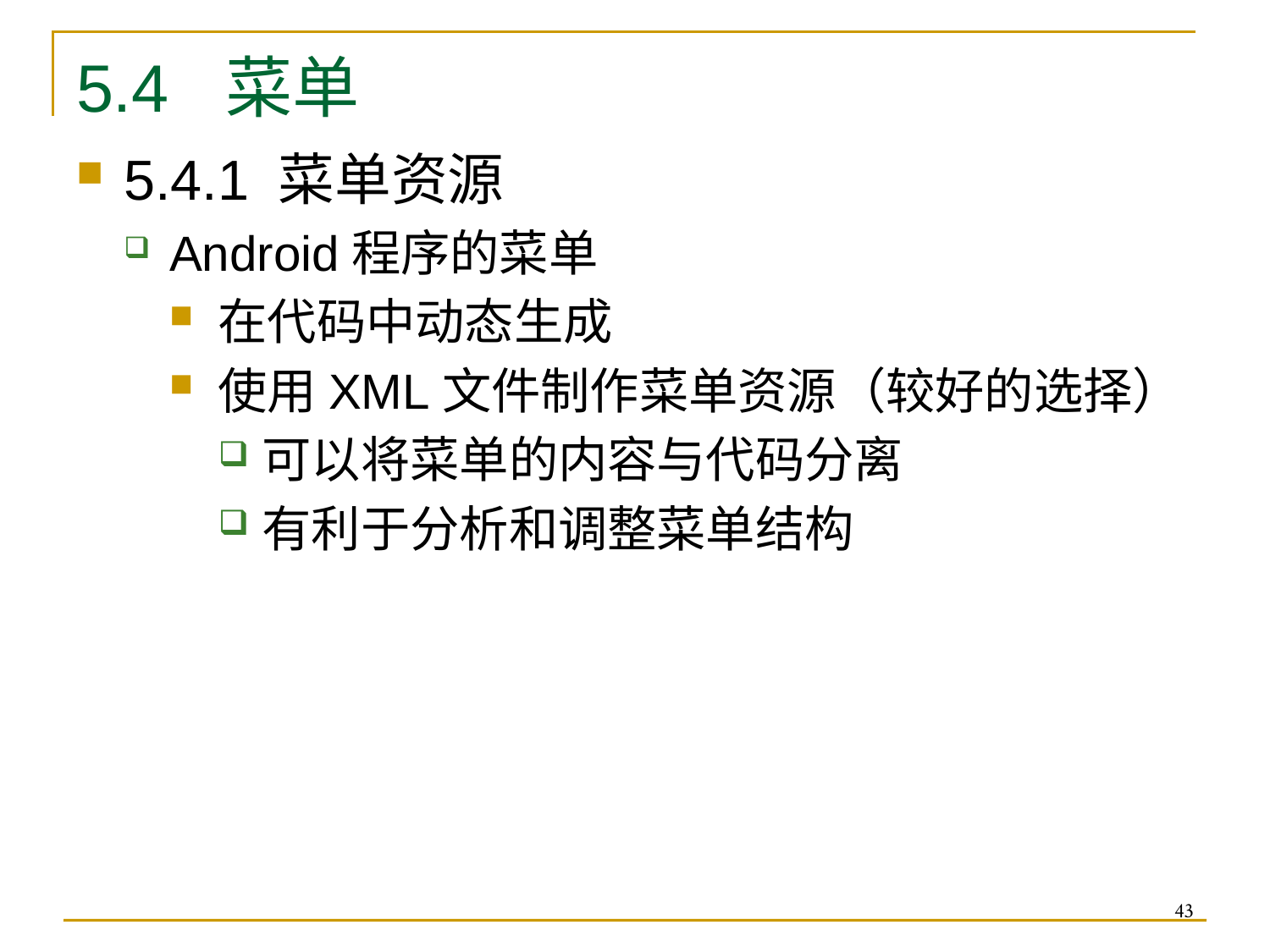

# 5.4 菜单
5.4.1 菜单资源
Android程序的菜单
在代码中动态生成
使用XML文件制作菜单资源（较好的选择）
可以将菜单的内容与代码分离
有利于分析和调整菜单结构
43